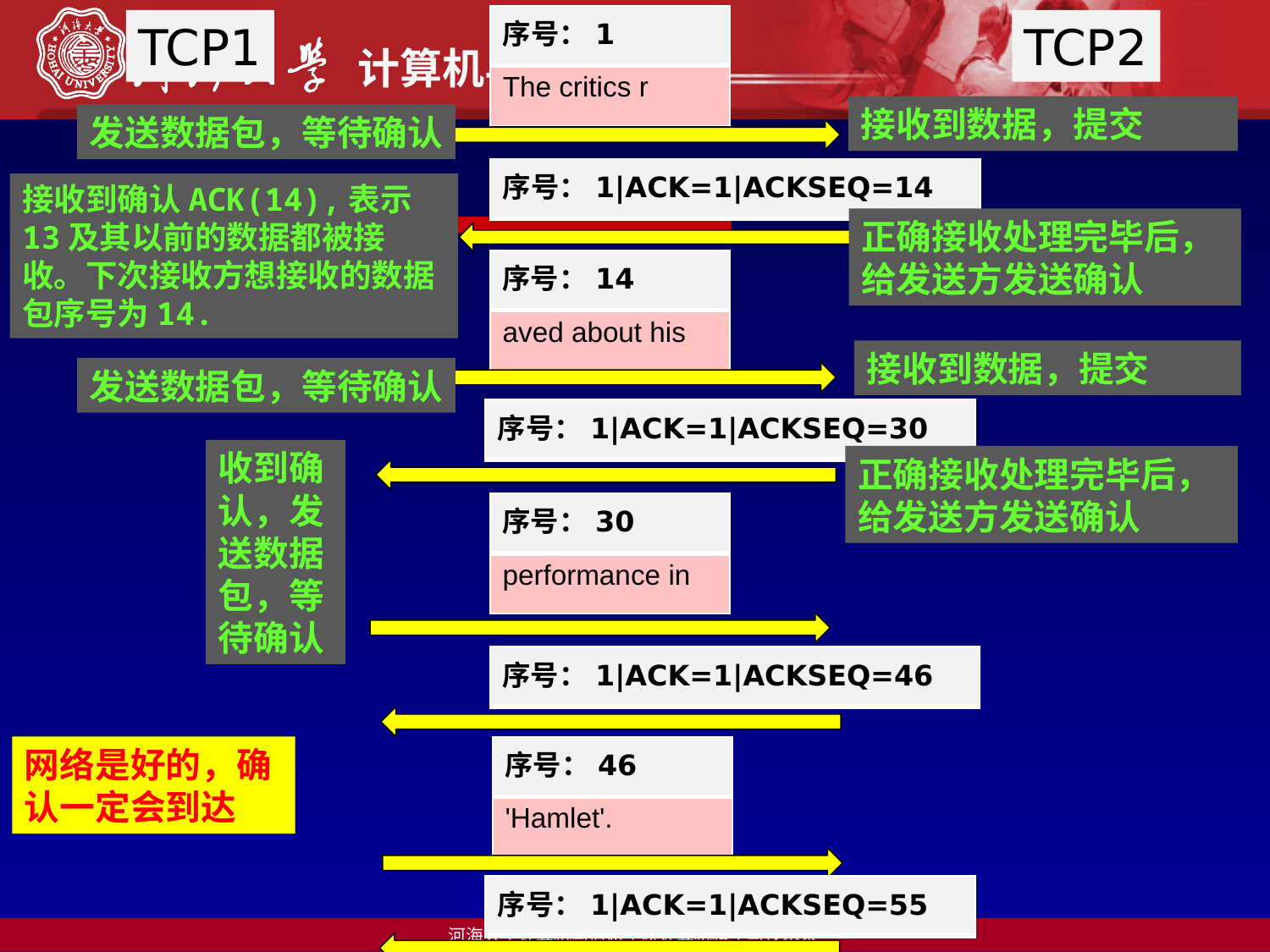

| 序号：1 |
| --- |
| The critics r |
TCP1
TCP2
接收到数据，提交
发送数据包，等待确认

| 序号：1|ACK=1|ACKSEQ=14 |
| --- |
接收到确认ACK(14),表示13及其以前的数据都被接收。下次接收方想接收的数据包序号为14.
正确接收处理完毕后，给发送方发送确认

| 序号：14 |
| --- |
| aved about his |
接收到数据，提交
发送数据包，等待确认

| 序号：1|ACK=1|ACKSEQ=30 |
| --- |
收到确认，发送数据包，等待确认
正确接收处理完毕后，给发送方发送确认

| 序号：30 |
| --- |
| performance in |

| 序号：1|ACK=1|ACKSEQ=46 |
| --- |

网络是好的，确认一定会到达
| 序号：46 |
| --- |
| 'Hamlet'. |

| 序号：1|ACK=1|ACKSEQ=55 |
| --- |